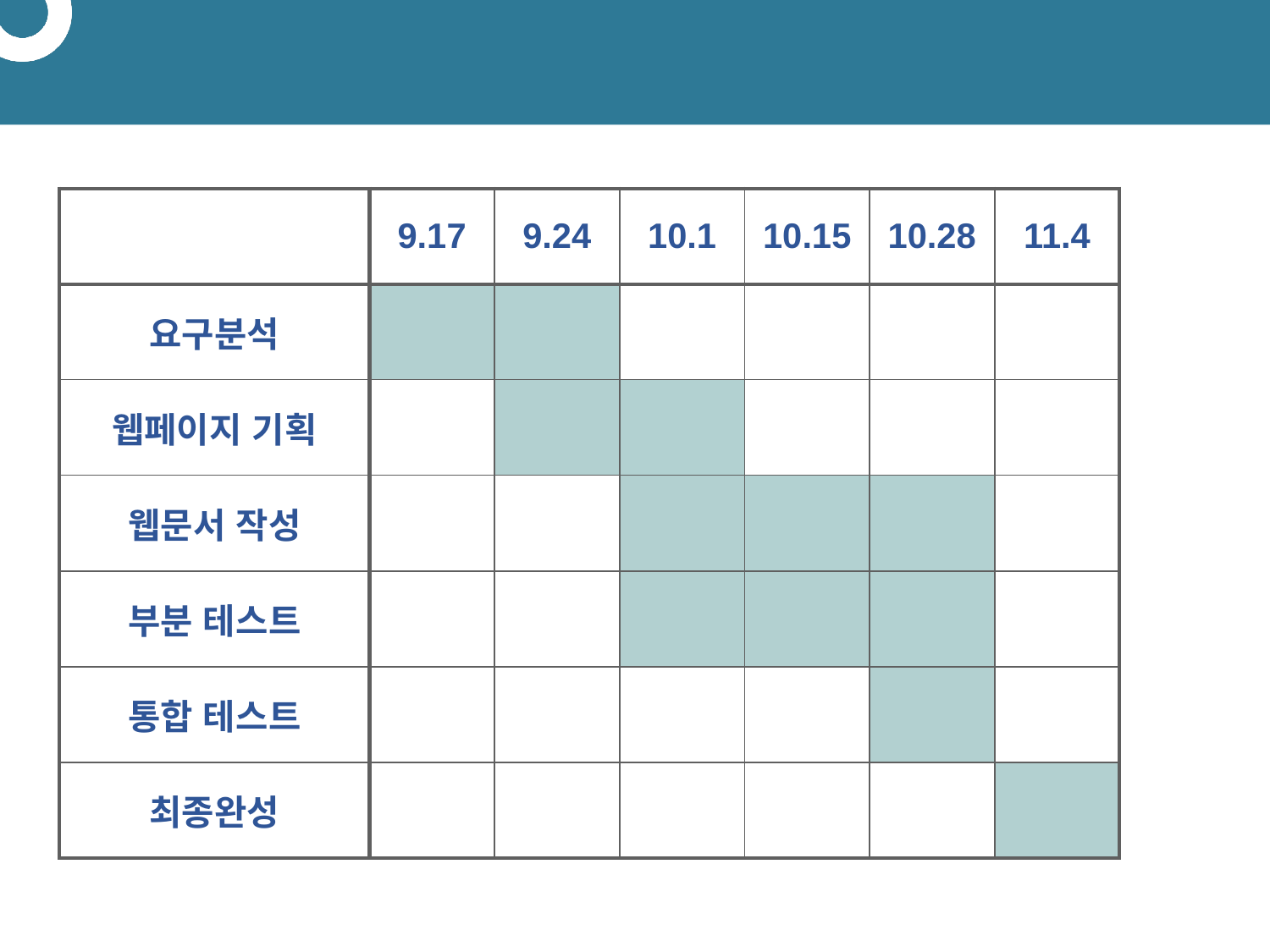

# 05  웹사이트  제작  절차  및  일정
|  | 9.17 | 9.24 | 10.1 | 10.15 | 10.28 | 11.4 |
| --- | --- | --- | --- | --- | --- | --- |
| 요구분석 |  |  |  |  |  |  |
| 웹페이지 기획 |  |  |  |  |  |  |
| 웹문서 작성 |  |  |  |  |  |  |
| 부분 테스트 |  |  |  |  |  |  |
| 통합 테스트 |  |  |  |  |  |  |
| 최종완성 |  |  |  |  |  |  |